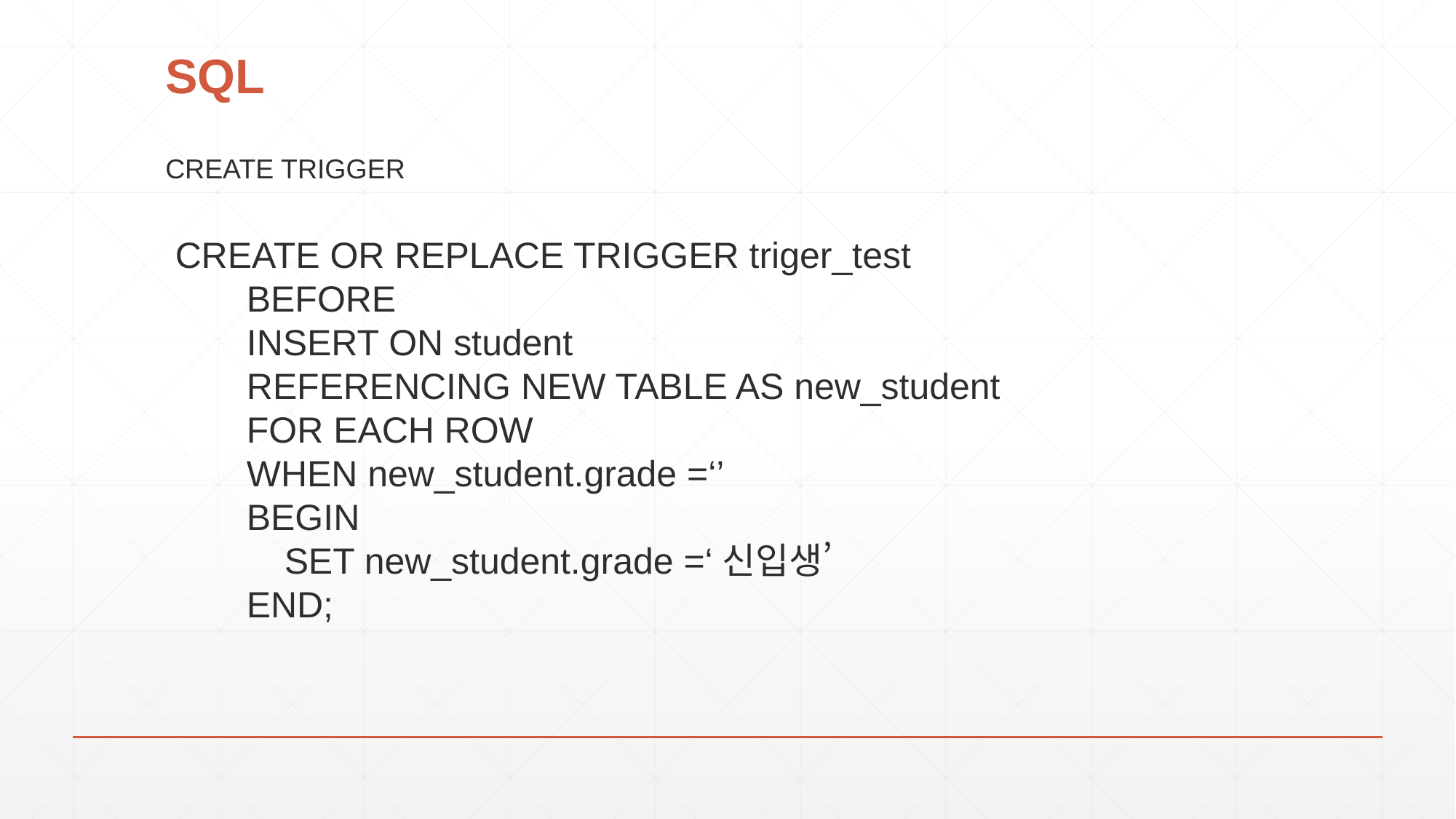

# SQL
CREATE TRIGGER
CREATE OR REPLACE TRIGGER triger_test
       BEFORE
       INSERT ON student
       REFERENCING NEW TABLE AS new_student
       FOR EACH ROW
       WHEN new_student.grade =‘’
       BEGIN
	SET new_student.grade =‘신입생’
       END;